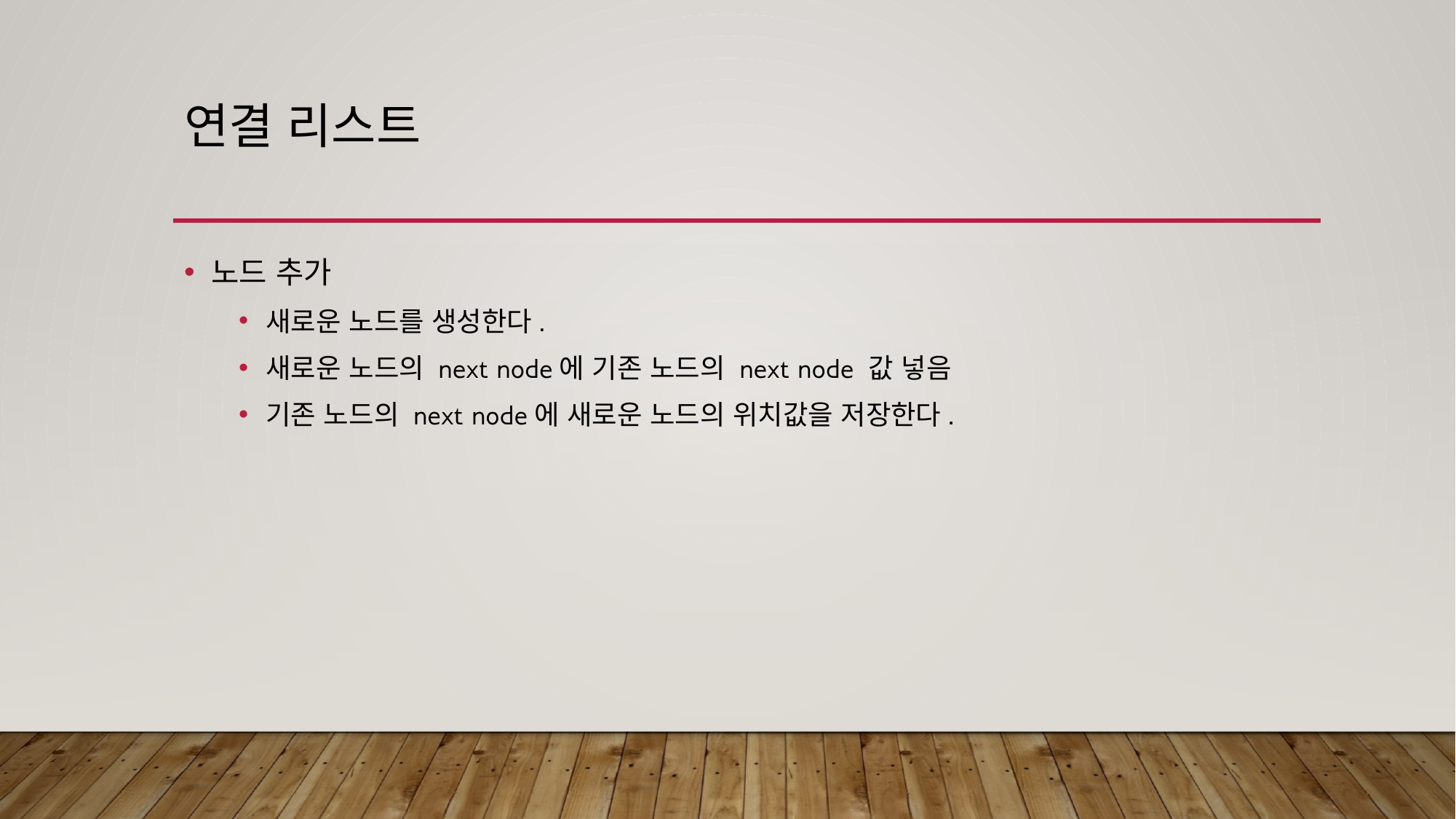

# 연결 리스트
노드 추가
새로운 노드를 생성한다.
새로운 노드의 next node에 기존 노드의 next node 값 넣음
기존 노드의 next node에 새로운 노드의 위치값을 저장한다.